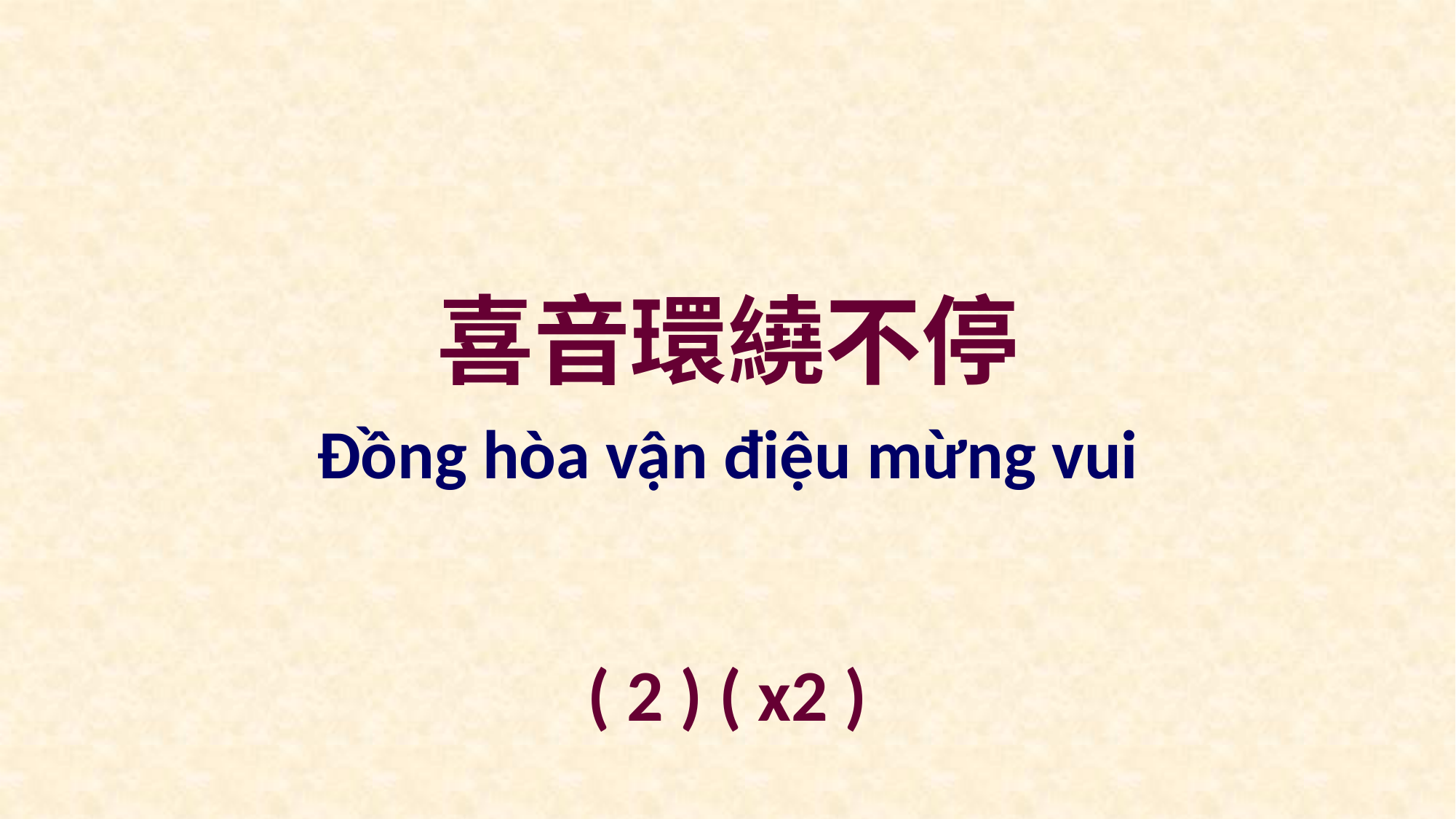

喜音環繞不停
Đồng hòa vận điệu mừng vui
( 2 ) ( x2 )